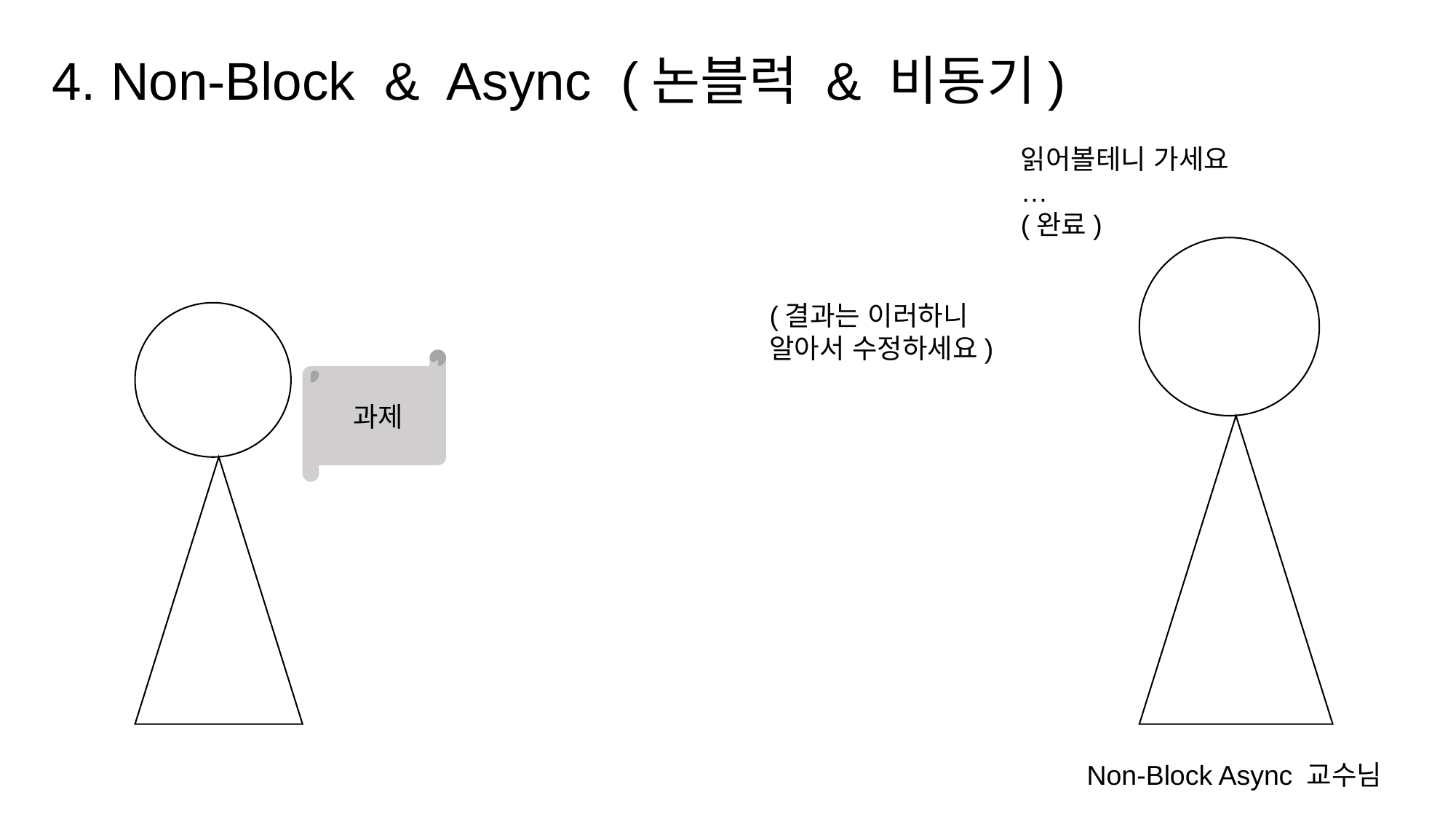

4. Non-Block  &  Async  (논블럭 & 비동기)
읽어볼테니 가세요
…
(완료)

(결과는 이러하니
알아서 수정하세요)

과제
Non-Block Async 교수님